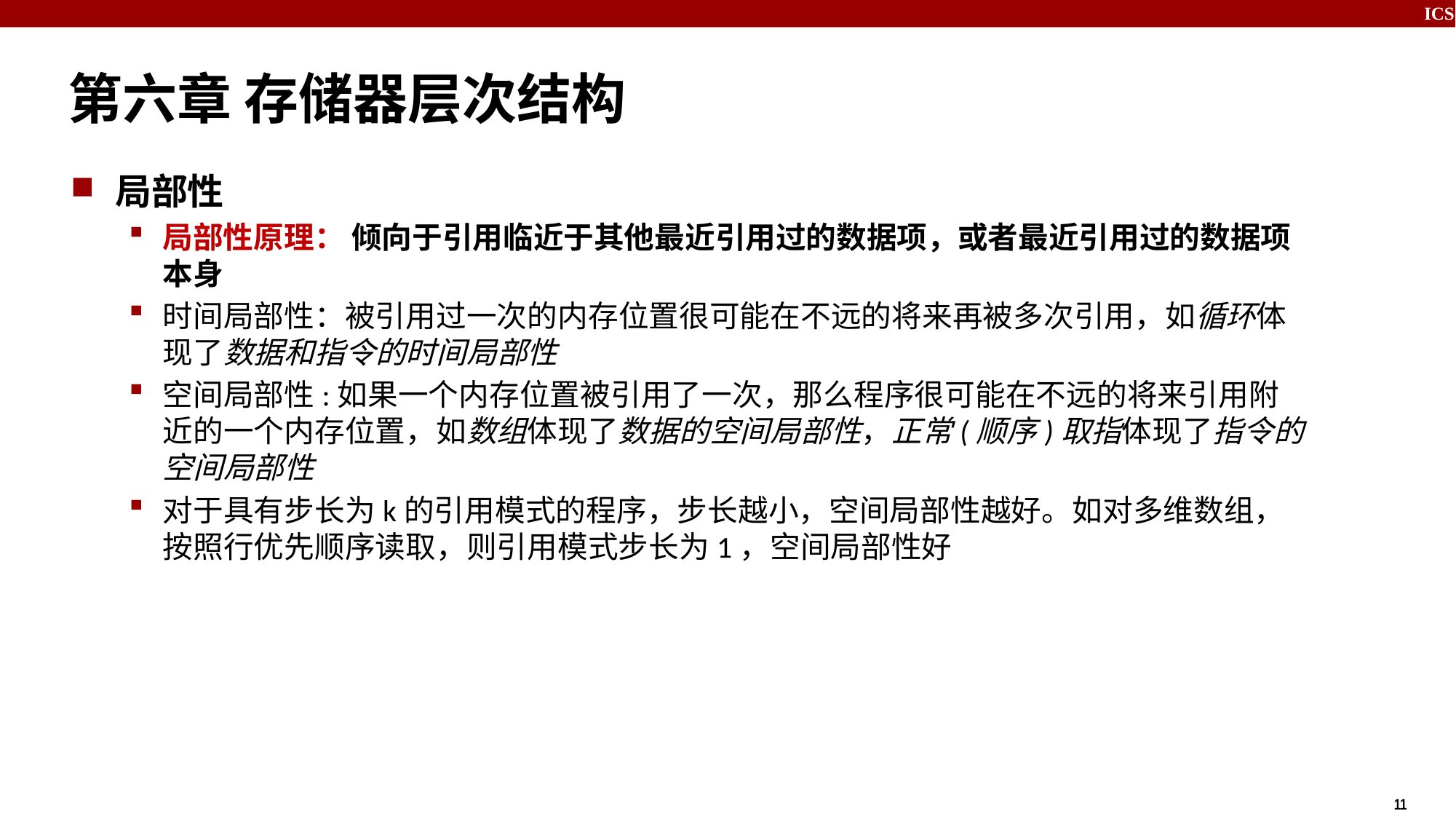

# 第六章 存储器层次结构
局部性
局部性原理： 倾向于引用临近于其他最近引用过的数据项，或者最近引用过的数据项本身
时间局部性：被引用过一次的内存位置很可能在不远的将来再被多次引用，如循环体现了数据和指令的时间局部性
空间局部性:如果一个内存位置被引用了一次，那么程序很可能在不远的将来引用附近的一个内存位置，如数组体现了数据的空间局部性，正常(顺序)取指体现了指令的空间局部性
对于具有步长为k的引用模式的程序，步长越小，空间局部性越好。如对多维数组，按照行优先顺序读取，则引用模式步长为1，空间局部性好